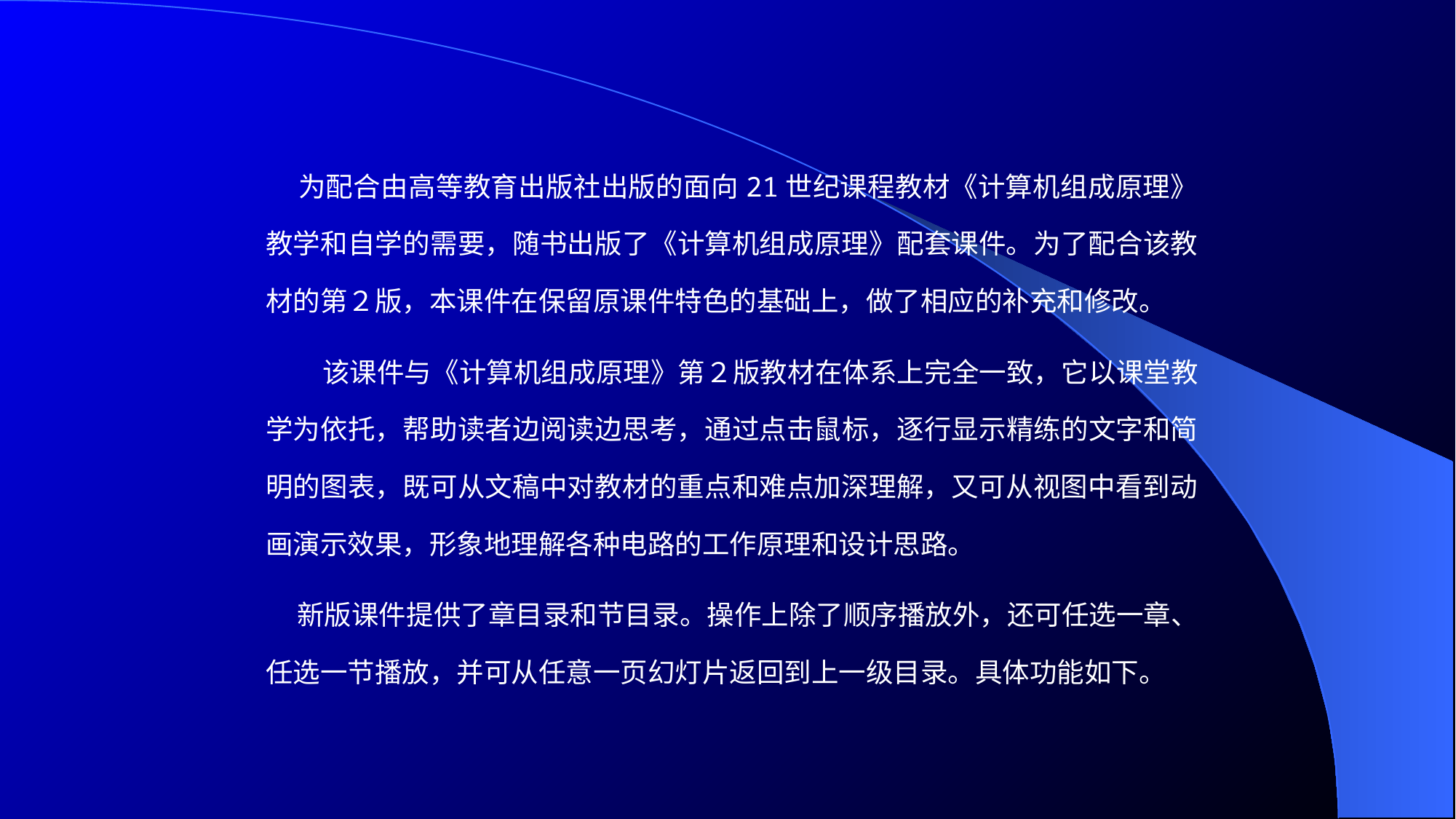

为配合由高等教育出版社出版的面向21世纪课程教材《计算机组成原理》教学和自学的需要，随书出版了《计算机组成原理》配套课件。为了配合该教材的第２版，本课件在保留原课件特色的基础上，做了相应的补充和修改。
        该课件与《计算机组成原理》第２版教材在体系上完全一致，它以课堂教学为依托，帮助读者边阅读边思考，通过点击鼠标，逐行显示精练的文字和简明的图表，既可从文稿中对教材的重点和难点加深理解，又可从视图中看到动画演示效果，形象地理解各种电路的工作原理和设计思路。
    新版课件提供了章目录和节目录。操作上除了顺序播放外，还可任选一章、任选一节播放，并可从任意一页幻灯片返回到上一级目录。具体功能如下。